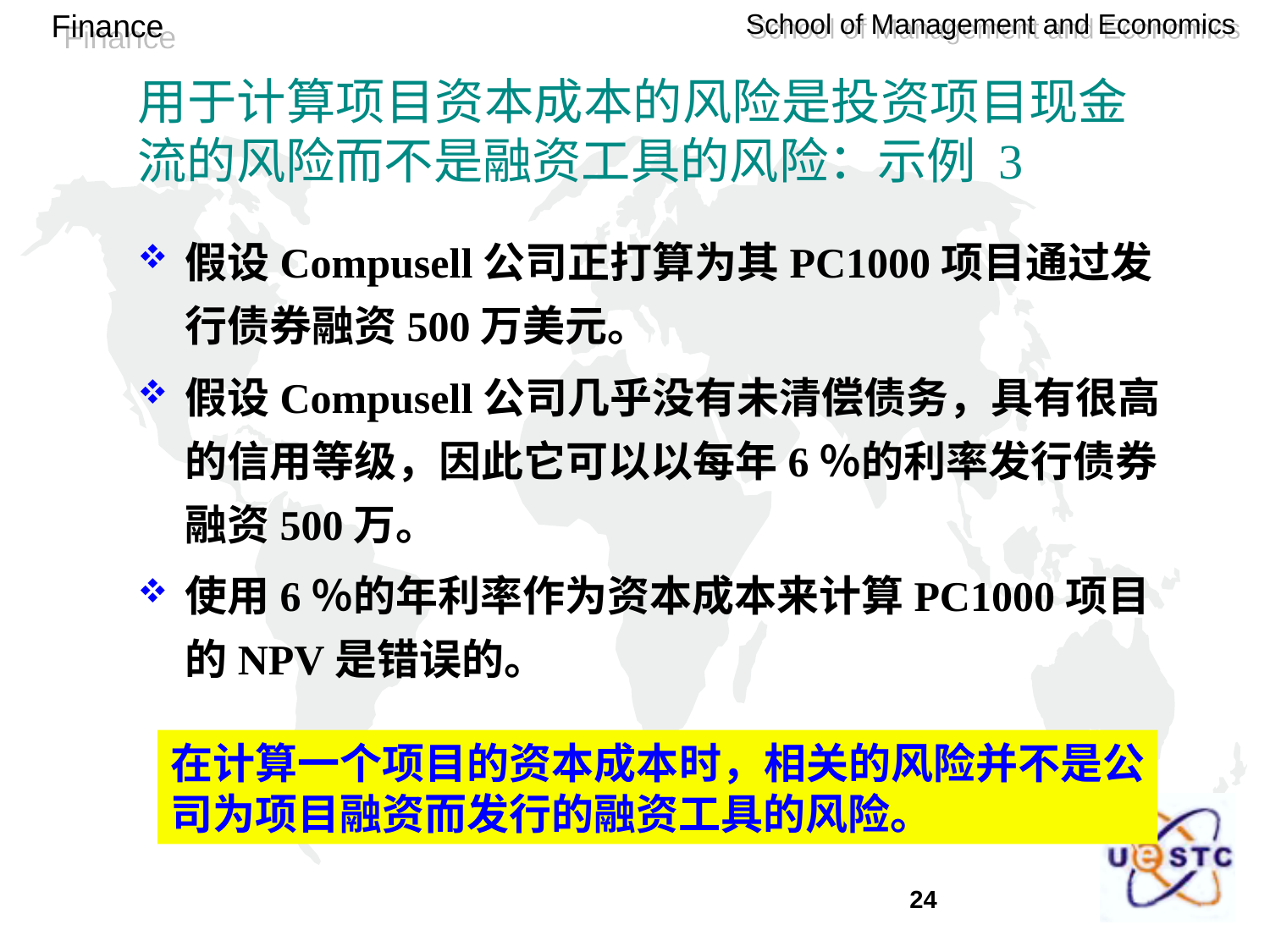

# 用于计算项目资本成本的风险是投资项目现金流的风险而不是融资工具的风险：示例 3
假设Compusell公司正打算为其PC1000项目通过发行债券融资500万美元。
假设Compusell公司几乎没有未清偿债务，具有很高的信用等级，因此它可以以每年6％的利率发行债券融资500万。
使用6％的年利率作为资本成本来计算PC1000项目的NPV是错误的。
在计算一个项目的资本成本时，相关的风险并不是公司为项目融资而发行的融资工具的风险。